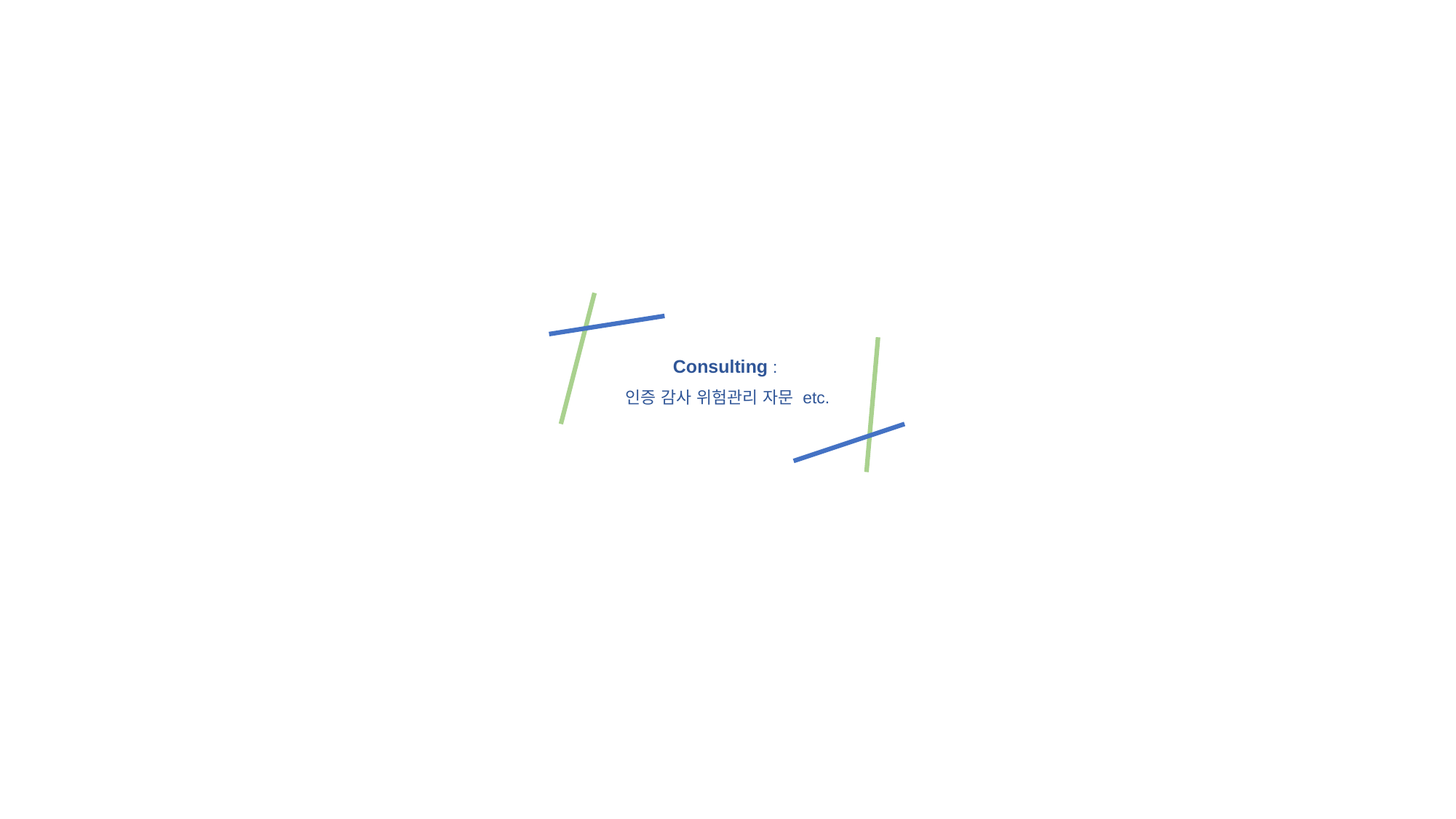

Consulting :
인증 감사 위험관리 자문 etc.